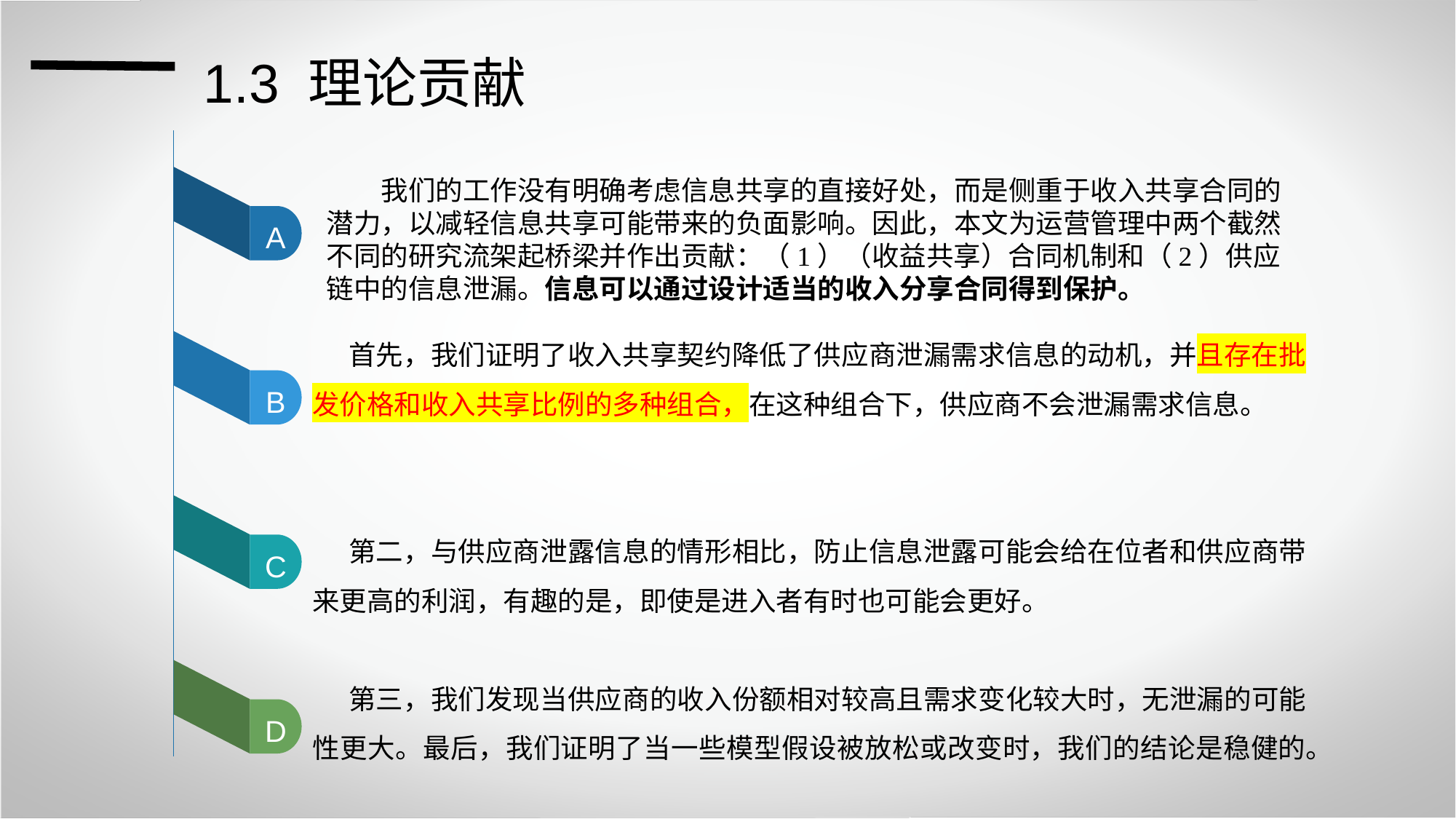

1.3 理论贡献

我们的工作没有明确考虑信息共享的直接好处，而是侧重于收入共享合同的潜力，以减轻信息共享可能带来的负面影响。因此，本文为运营管理中两个截然不同的研究流架起桥梁并作出贡献：（1）（收益共享）合同机制和（2）供应链中的信息泄漏。信息可以通过设计适当的收入分享合同得到保护。

A
首先，我们证明了收入共享契约降低了供应商泄漏需求信息的动机，并且存在批发价格和收入共享比例的多种组合，在这种组合下，供应商不会泄漏需求信息。

第二，与供应商泄露信息的情形相比，防止信息泄露可能会给在位者和供应商带来更高的利润，有趣的是，即使是进入者有时也可能会更好。

第三，我们发现当供应商的收入份额相对较高且需求变化较大时，无泄漏的可能性更大。最后，我们证明了当一些模型假设被放松或改变时，我们的结论是稳健的。

B

C

D